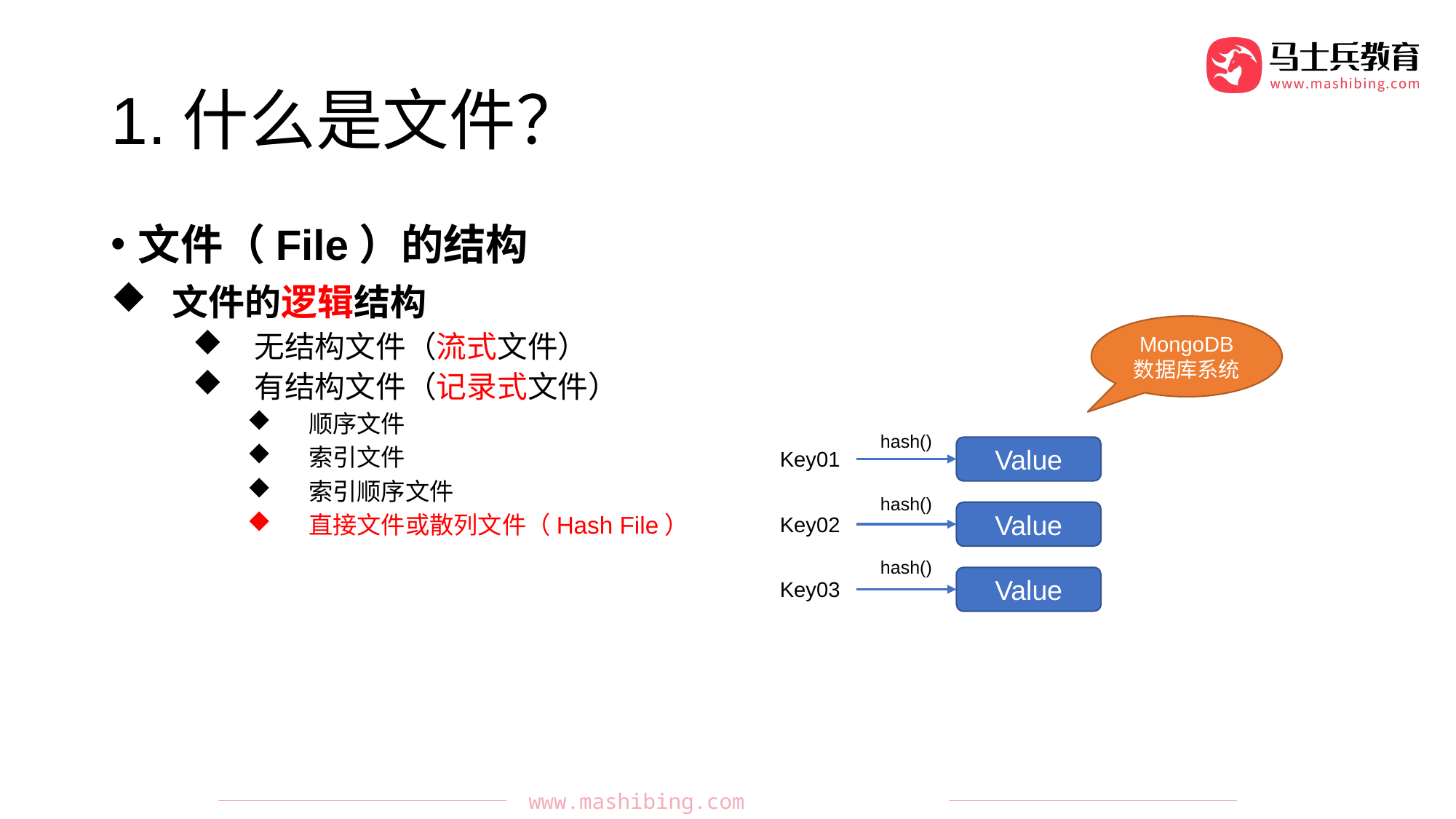

# 1.什么是文件？
文件（File）的结构
文件的逻辑结构
无结构文件（流式文件）
有结构文件（记录式文件）
顺序文件
索引文件
索引顺序文件
直接文件或散列文件（Hash File）

MongoDB
数据库系统
hash()
Value
Key01
hash()
hash()
Value
Key02
Value
Key03